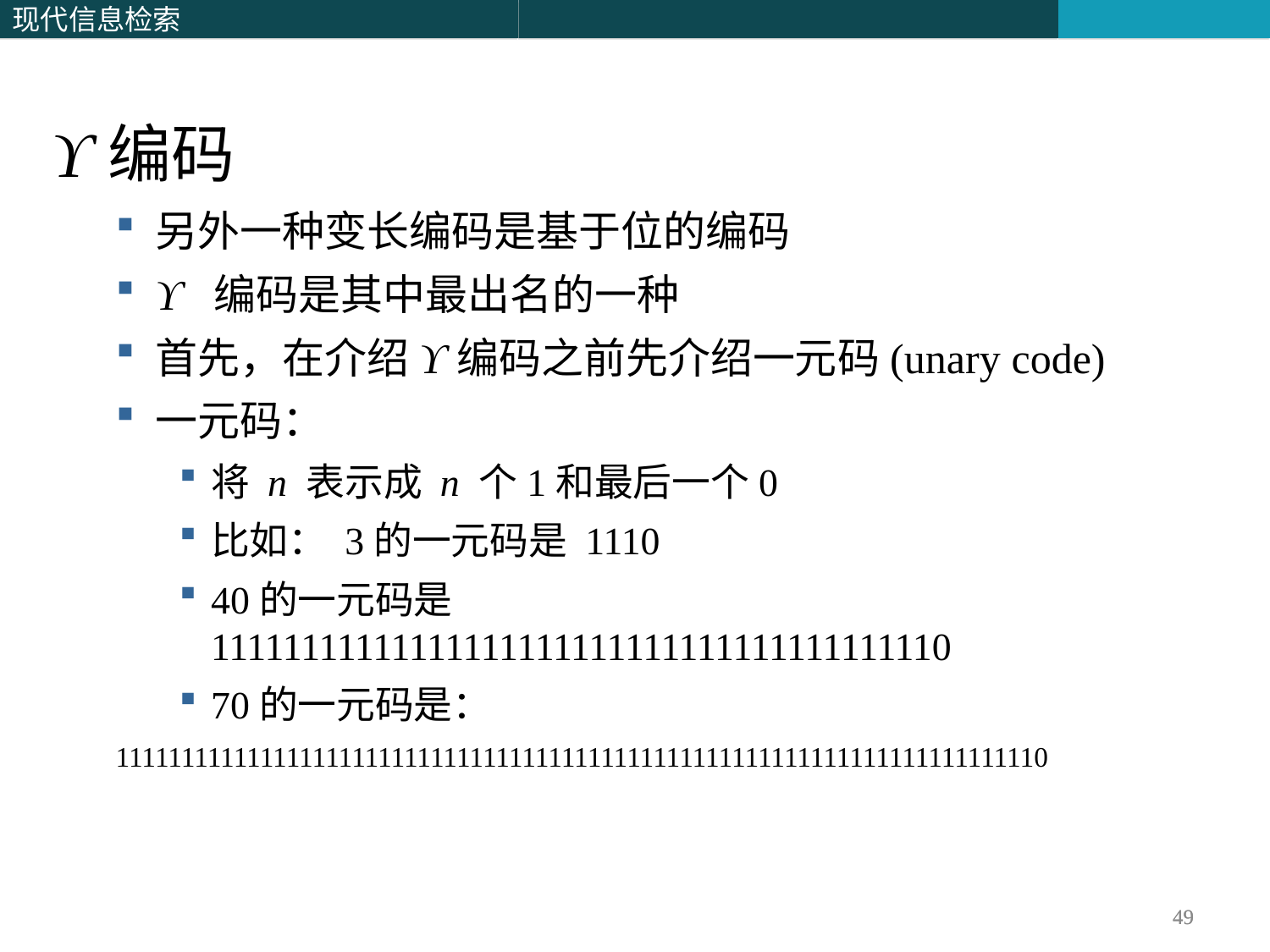

ϒ编码
另外一种变长编码是基于位的编码
ϒ  编码是其中最出名的一种
首先，在介绍ϒ编码之前先介绍一元码(unary code)
一元码：
将 n 表示成 n 个1和最后一个0
比如： 3的一元码是 1110
40的一元码是 11111111111111111111111111111111111111110
70的一元码是：
11111111111111111111111111111111111111111111111111111111111111111111110
49
49